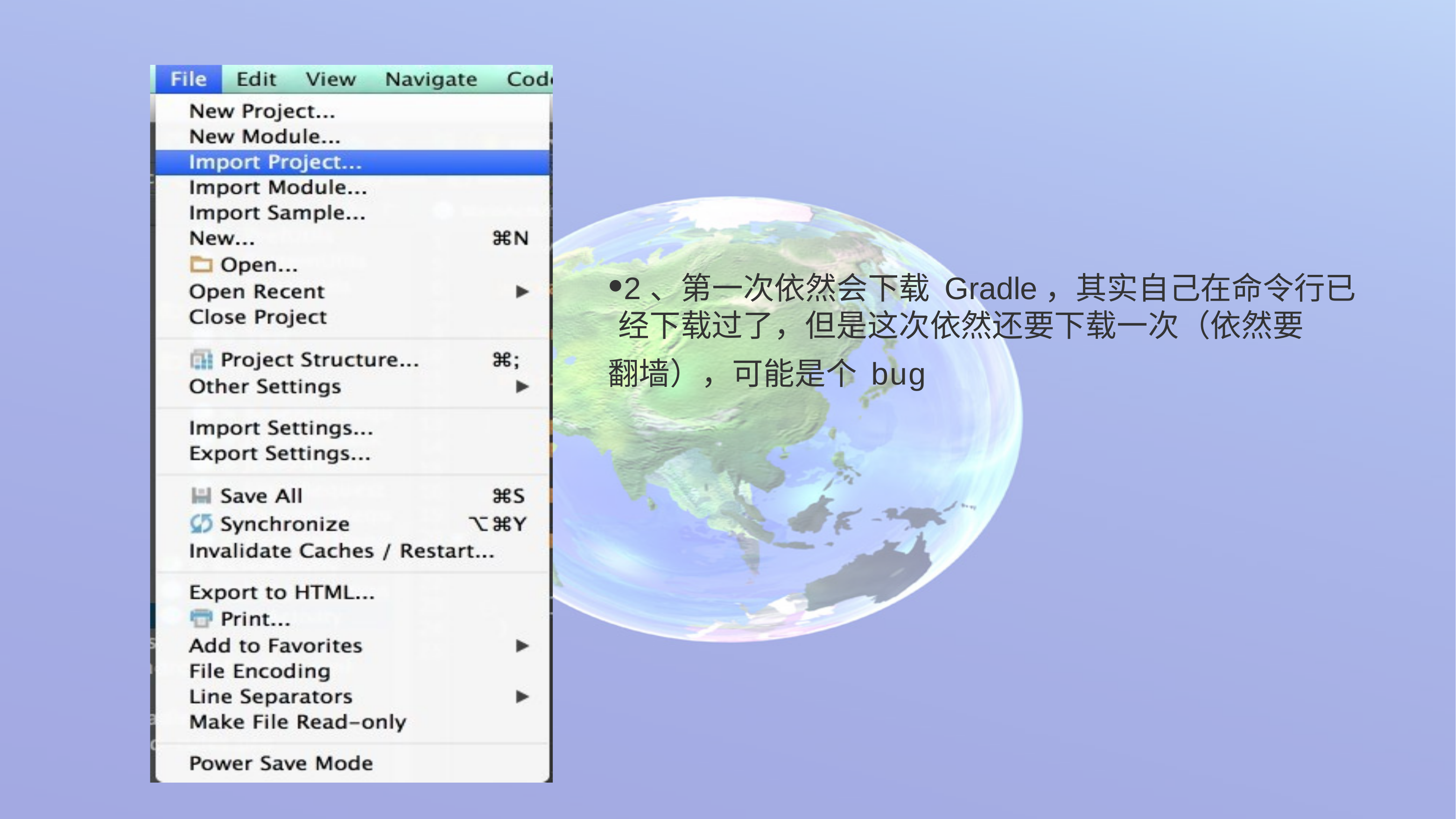

2、第一次依然会下载 Gradle，其实自己在命令行已经下载过了，但是这次依然还要下载一次（依然要
翻墙），可能是个 bug